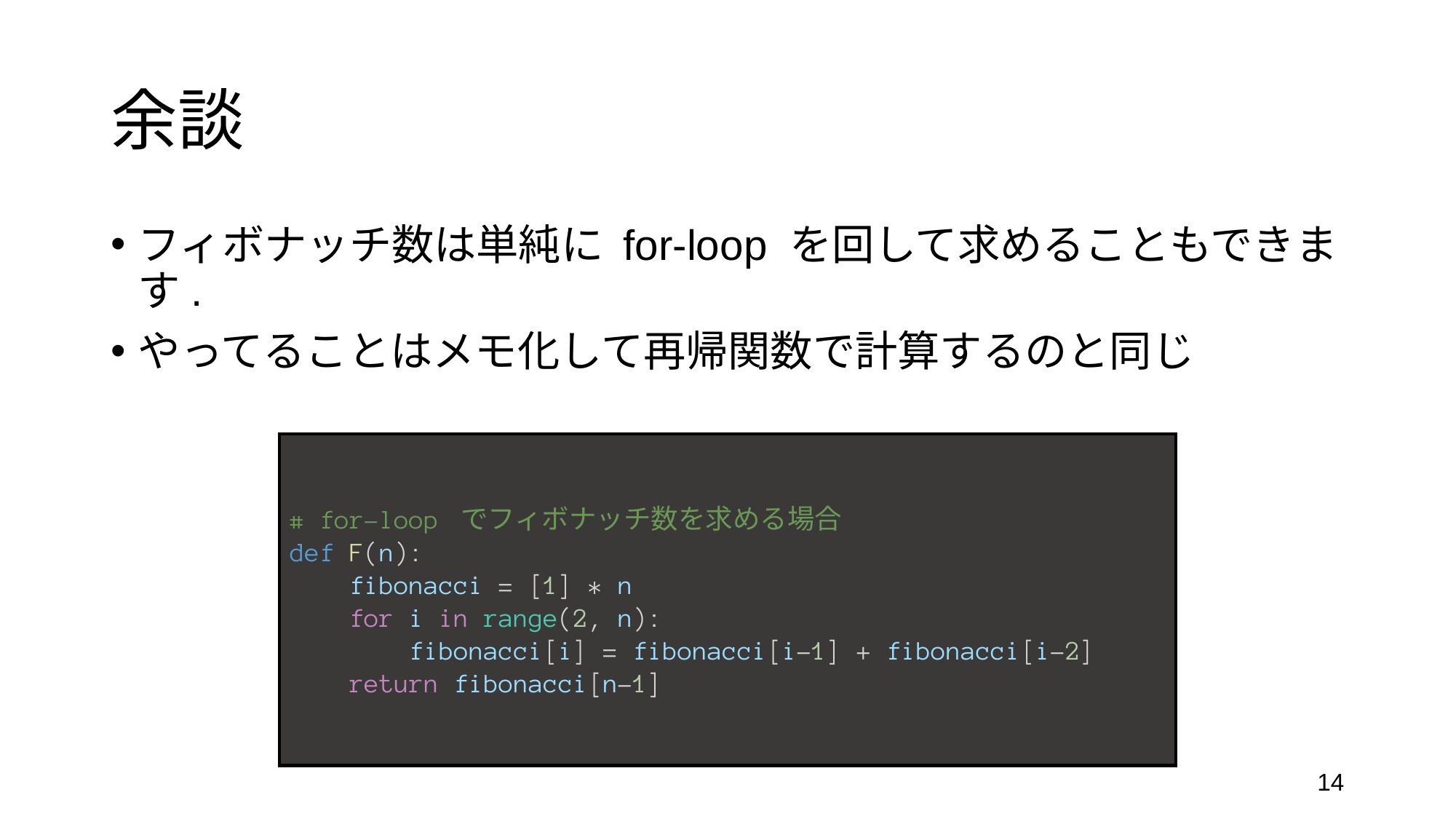

# 余談
フィボナッチ数は単純に for-loop を回して求めることもできます.
やってることはメモ化して再帰関数で計算するのと同じ
# for-loop でフィボナッチ数を求める場合
def F(n):
    fibonacci = [1] * n
    for i in range(2, n):
        fibonacci[i] = fibonacci[i-1] + fibonacci[i-2]
    return fibonacci[n-1]
14